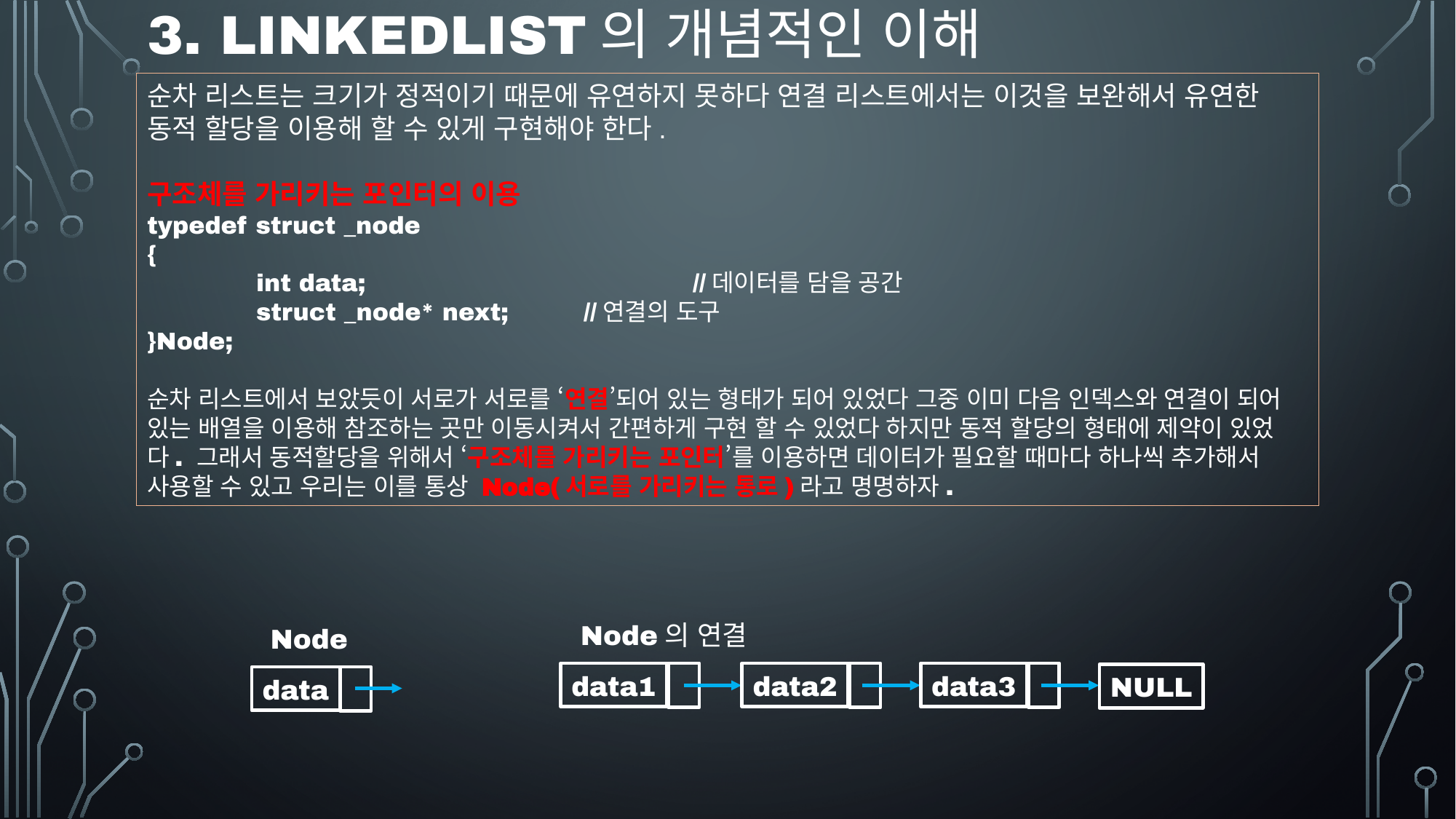

# 3. LinkedList의 개념적인 이해
순차 리스트는 크기가 정적이기 때문에 유연하지 못하다 연결 리스트에서는 이것을 보완해서 유연한 동적 할당을 이용해 할 수 있게 구현해야 한다.

구조체를 가리키는 포인터의 이용
typedef struct _node
{
	int data;			//데이터를 담을 공간
	struct _node* next;	//연결의 도구
}Node;

순차 리스트에서 보았듯이 서로가 서로를 ‘연결’되어 있는 형태가 되어 있었다 그중 이미 다음 인덱스와 연결이 되어 있는 배열을 이용해 참조하는 곳만 이동시켜서 간편하게 구현 할 수 있었다 하지만 동적 할당의 형태에 제약이 있었다. 그래서 동적할당을 위해서 ‘구조체를 가리키는 포인터’를 이용하면 데이터가 필요할 때마다 하나씩 추가해서 사용할 수 있고 우리는 이를 통상 Node(서로를 가리키는 통로)라고 명명하자.
Node의 연결
data1

data2

data3

NULL
Node
data